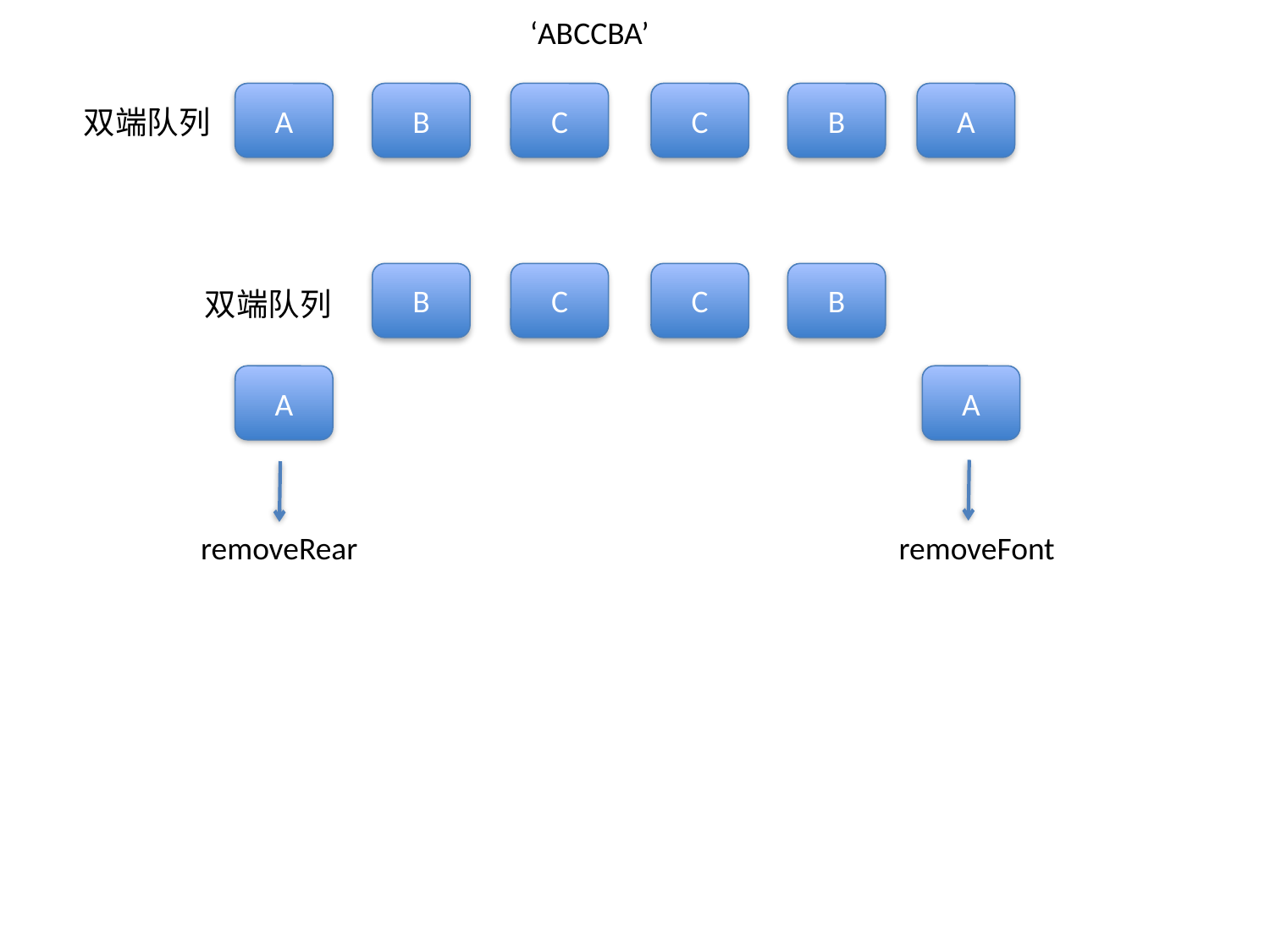

‘ABCCBA’
A
B
C
C
B
A
双端队列
B
C
C
B
双端队列
A
A
removeRear
removeFont